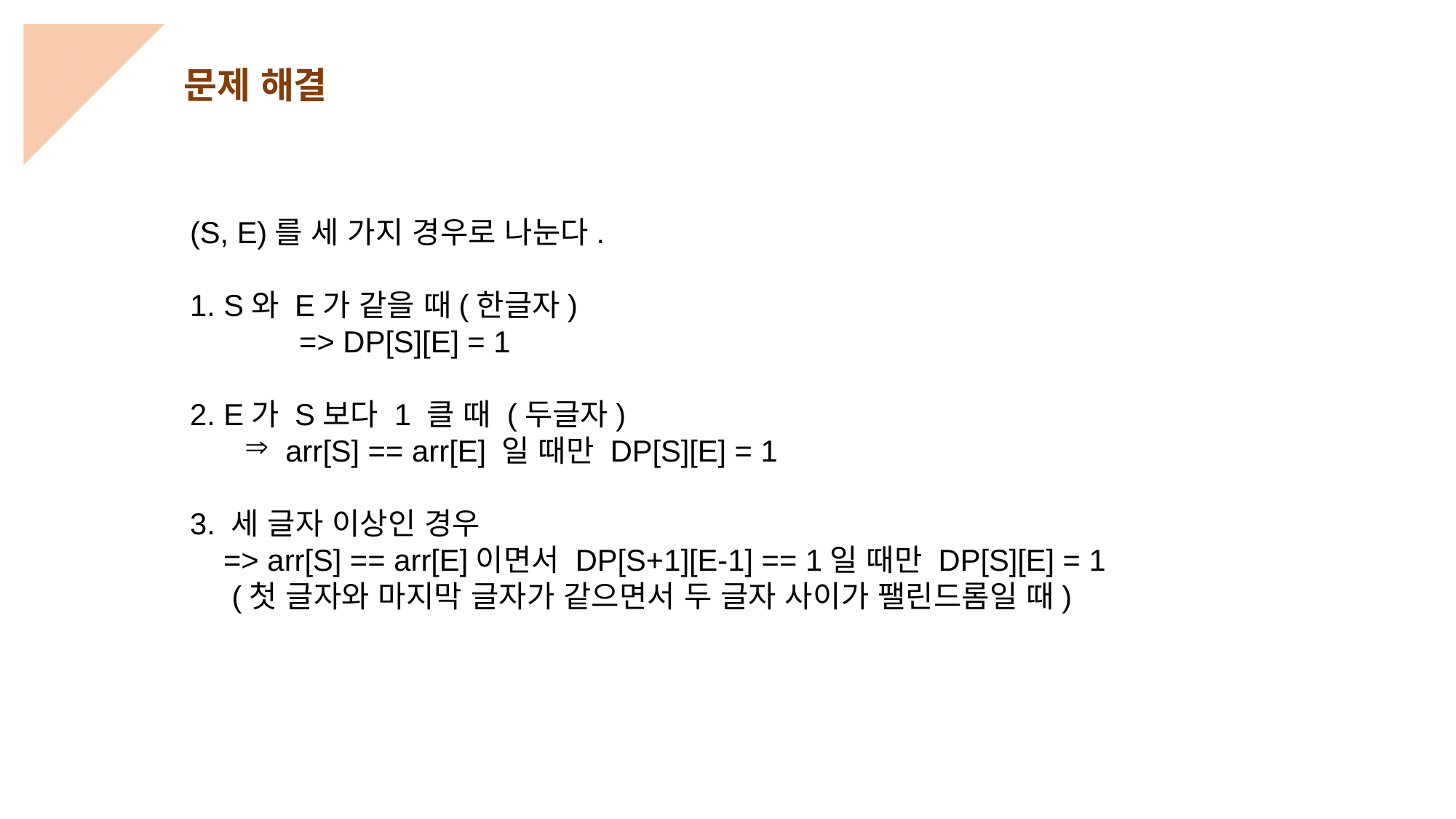

2
문제 해결
(S, E)를 세 가지 경우로 나눈다.

1. S와 E가 같을 때(한글자)
	=> DP[S][E] = 1

2. E가 S보다 1 클 때 (두글자)
arr[S] == arr[E] 일 때만 DP[S][E] = 1

3. 세 글자 이상인 경우
    => arr[S] == arr[E]이면서 DP[S+1][E-1] == 1일 때만 DP[S][E] = 1
     (첫 글자와 마지막 글자가 같으면서 두 글자 사이가 팰린드롬일 때)